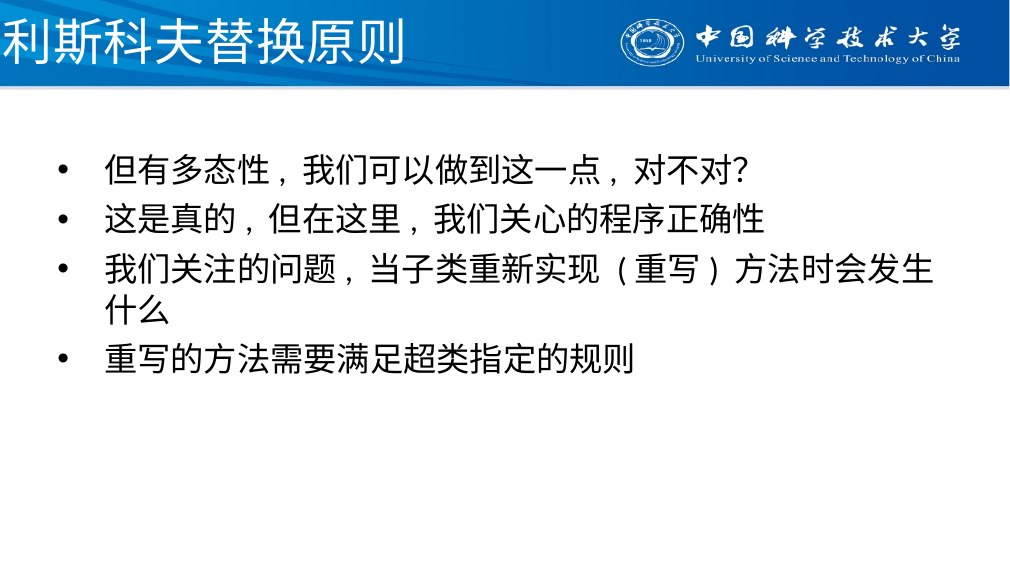

# 利斯科夫替换原则
但有多态性, 我们可以做到这一点, 对不对？
这是真的, 但在这里, 我们关心的程序正确性
我们关注的问题, 当子类重新实现 (重写) 方法时会发生什么
重写的方法需要满足超类指定的规则